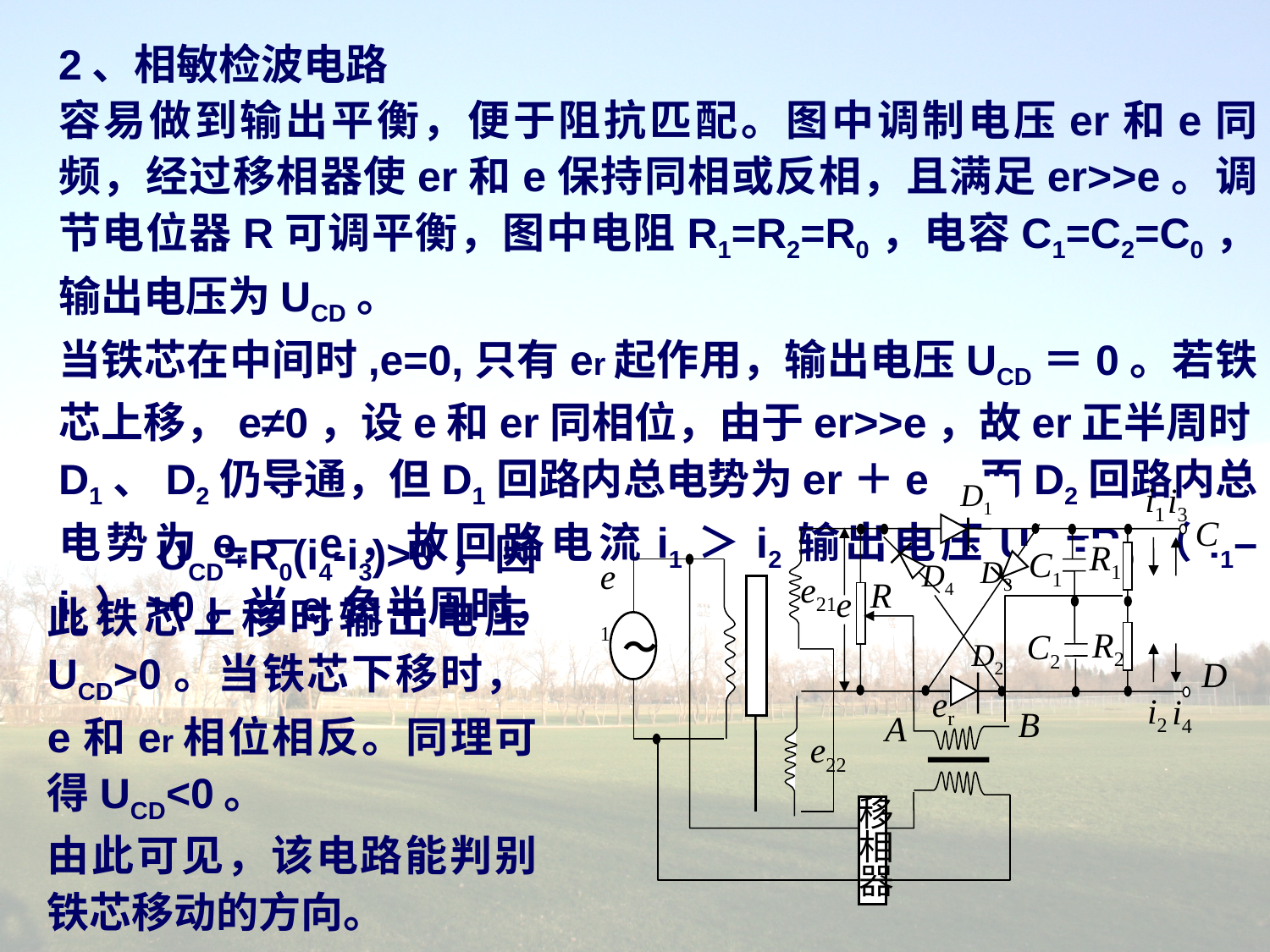

2、相敏检波电路
容易做到输出平衡，便于阻抗匹配。图中调制电压er和e同频，经过移相器使er和e保持同相或反相，且满足er>>e。调节电位器R可调平衡，图中电阻R1=R2=R0，电容C1=C2=C0，输出电压为UCD。
当铁芯在中间时,e=0,只有er起作用，输出电压UCD＝0。若铁芯上移，e≠0，设e和er同相位，由于er>>e，故er正半周时D1、D2仍导通，但D1回路内总电势为er＋e，而D2回路内总电势为er－e，故回路电流i1＞i2输出电压UCD=R0（i1–i2）>0。当er负半周时，
D1
i1
i3

C

R1

C1

D3

D4

e21

R

e1
e

～

R2
C2
D2

D

er

i2

i4

B
A

e22

移相器
       UCD=R0(i4-i3)>0，因此铁芯上移时输出电压UCD>0。当铁芯下移时，e和er相位相反。同理可得UCD<0。
由此可见，该电路能判别铁芯移动的方向。